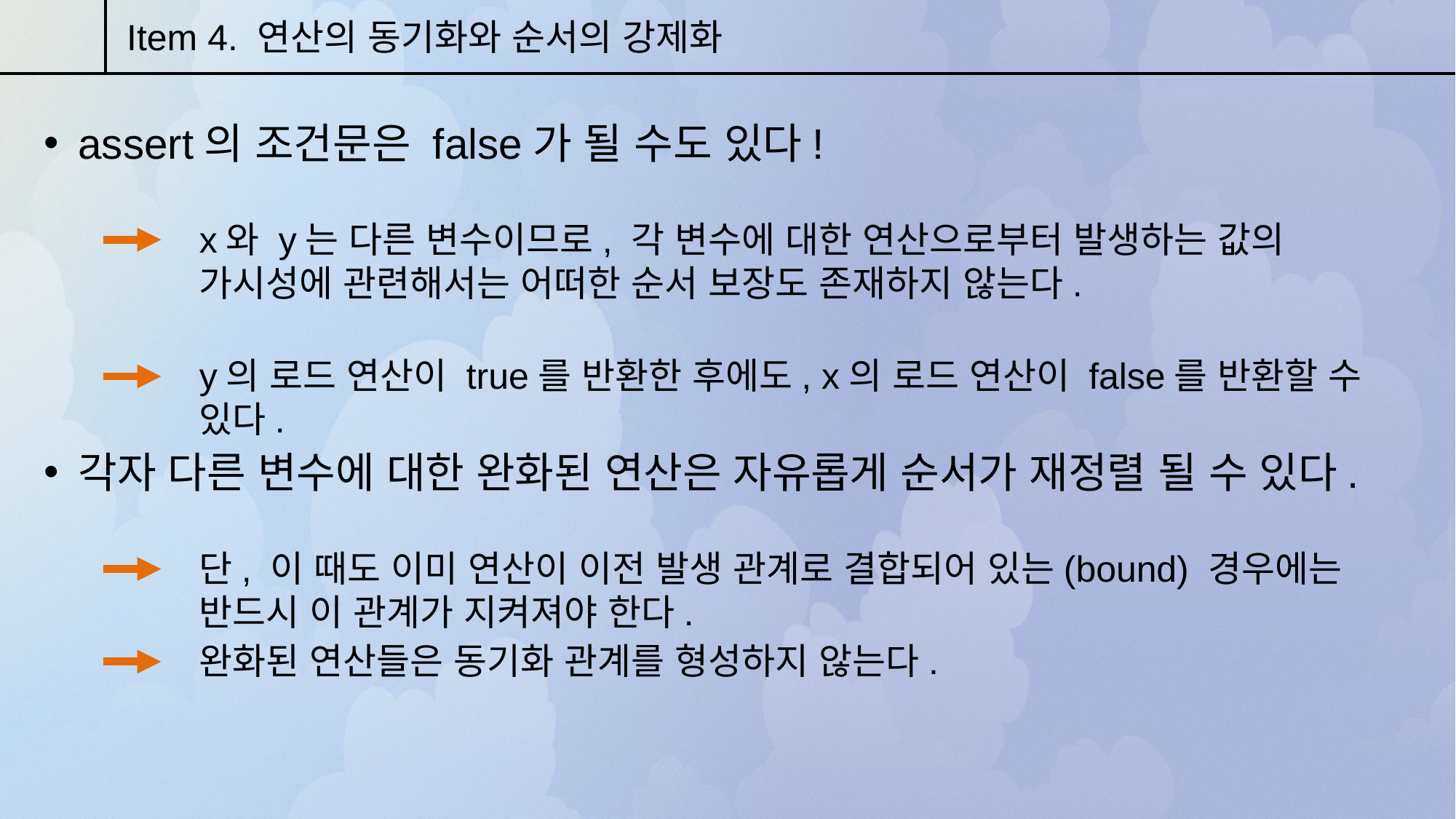

Item 4. 연산의 동기화와 순서의 강제화
assert의 조건문은 false가 될 수도 있다!
x와 y는 다른 변수이므로, 각 변수에 대한 연산으로부터 발생하는 값의 가시성에 관련해서는 어떠한 순서 보장도 존재하지 않는다.
y의 로드 연산이 true를 반환한 후에도, x의 로드 연산이 false를 반환할 수 있다.
각자 다른 변수에 대한 완화된 연산은 자유롭게 순서가 재정렬 될 수 있다.
단, 이 때도 이미 연산이 이전 발생 관계로 결합되어 있는(bound) 경우에는 반드시 이 관계가 지켜져야 한다.
완화된 연산들은 동기화 관계를 형성하지 않는다.